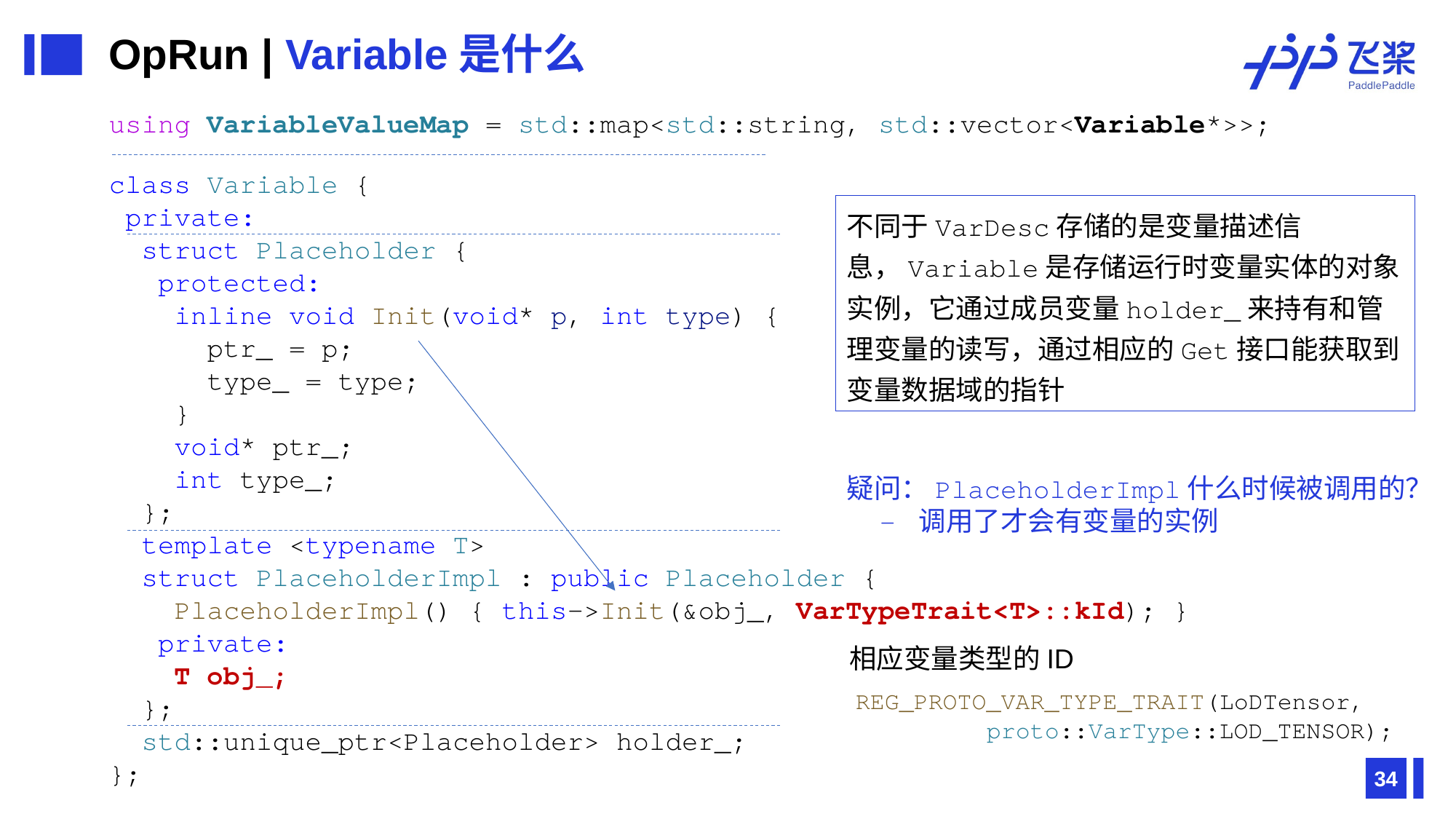

OpRun | Variable是什么
using VariableValueMap = std::map<std::string, std::vector<Variable*>>;
class Variable {
 private:
  struct Placeholder {
   protected:
    inline void Init(void* p, int type) {
      ptr_ = p;
      type_ = type;
    }
    void* ptr_;
    int type_;
  };
  template <typename T>
  struct PlaceholderImpl : public Placeholder {
    PlaceholderImpl() { this->Init(&obj_, VarTypeTrait<T>::kId); }
   private:
    T obj_;
  };
  std::unique_ptr<Placeholder> holder_;
};
不同于VarDesc存储的是变量描述信息，Variable是存储运行时变量实体的对象实例，它通过成员变量holder_来持有和管理变量的读写，通过相应的Get接口能获取到变量数据域的指针
疑问：PlaceholderImpl什么时候被调用的？
  - 调用了才会有变量的实例
相应变量类型的ID
REG_PROTO_VAR_TYPE_TRAIT(LoDTensor,
         proto::VarType::LOD_TENSOR);
34